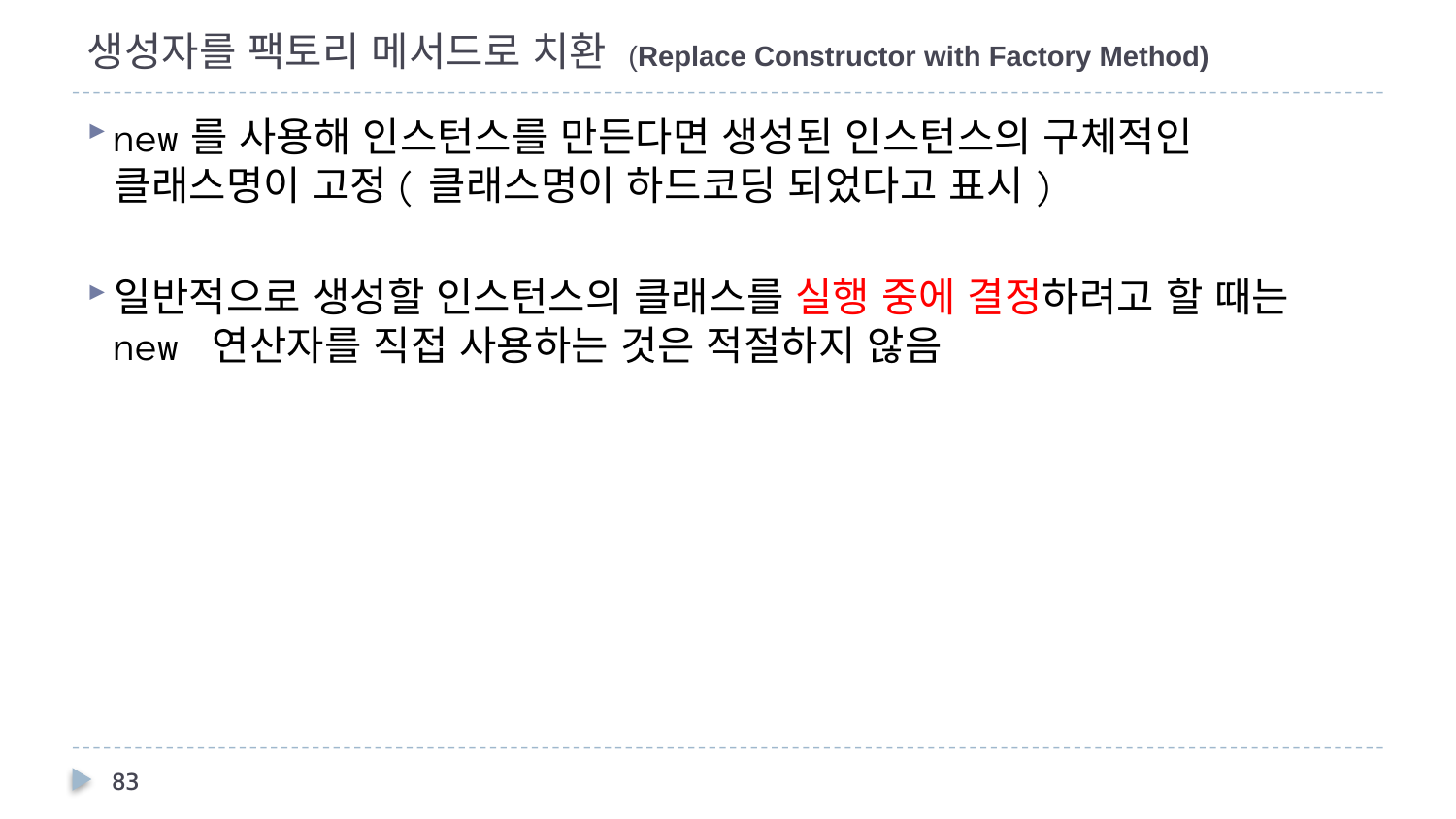

# 생성자를 팩토리 메서드로 치환 (Replace Constructor with Factory Method)
new를 사용해 인스턴스를 만든다면 생성된 인스턴스의 구체적인 클래스명이 고정(클래스명이 하드코딩 되었다고 표시)

일반적으로 생성할 인스턴스의 클래스를 실행 중에 결정하려고 할 때는 new 연산자를 직접 사용하는 것은 적절하지 않음
83